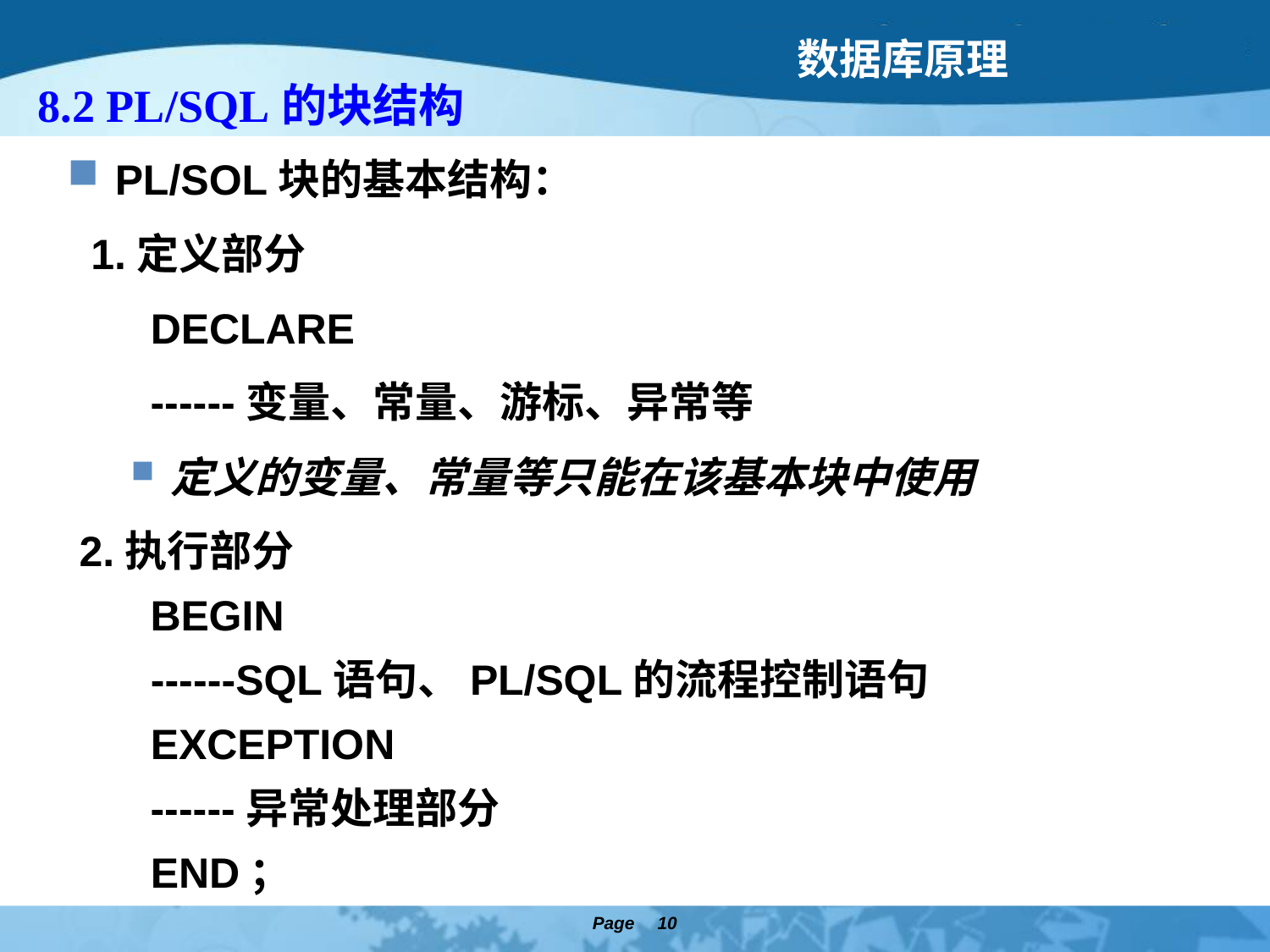

# 8.2 PL/SQL的块结构
PL/SOL块的基本结构：
  1.定义部分
 	   DECLARE
       ------变量、常量、游标、异常等
定义的变量、常量等只能在该基本块中使用
 2.执行部分
       BEGIN
	   ------SQL语句、PL/SQL的流程控制语句
	   EXCEPTION
       ------异常处理部分
	   END；